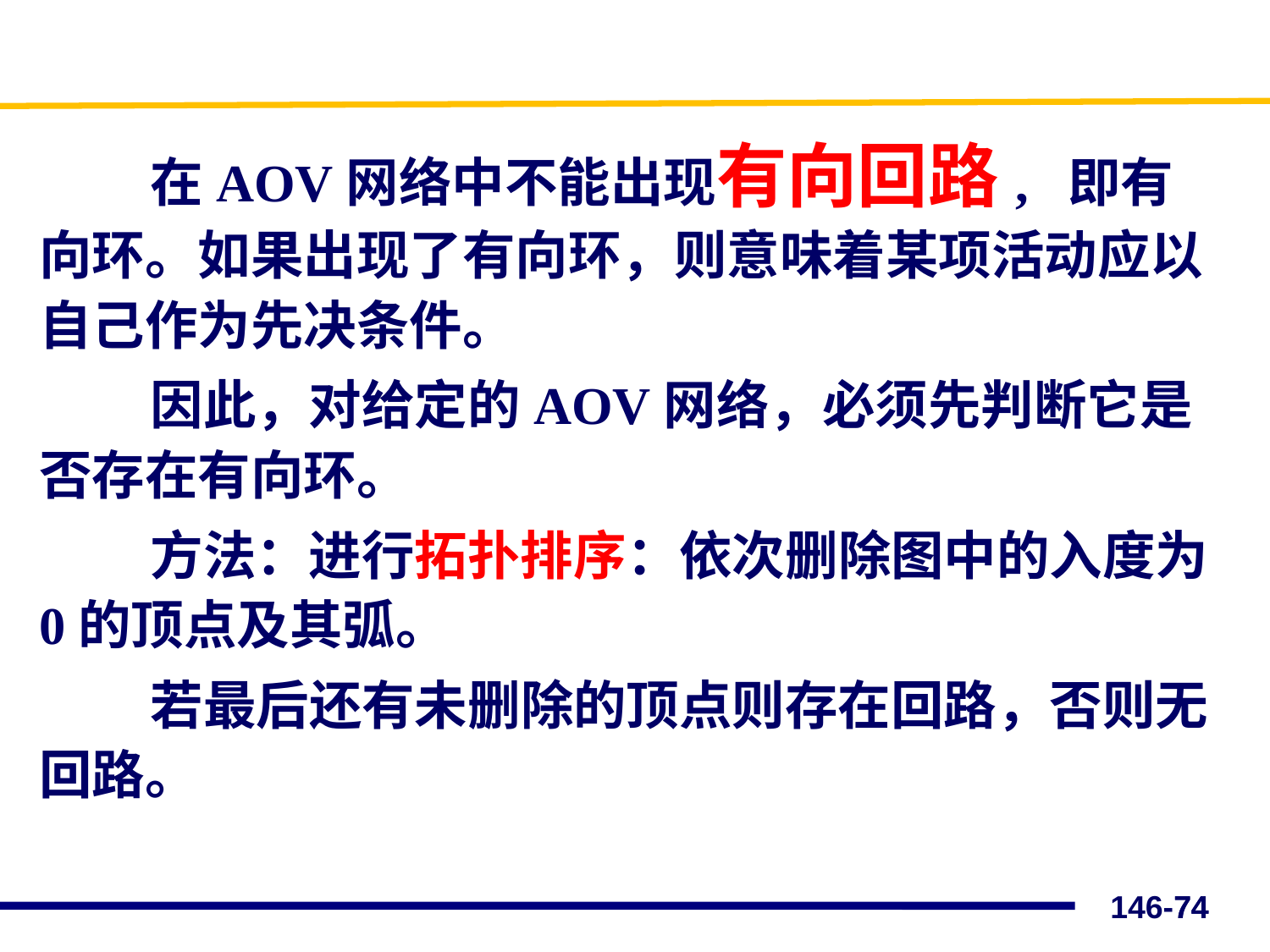

在AOV网络中不能出现有向回路,  即有向环。如果出现了有向环，则意味着某项活动应以自己作为先决条件。
因此，对给定的AOV网络，必须先判断它是否存在有向环。
方法：进行拓扑排序：依次删除图中的入度为0的顶点及其弧。
若最后还有未删除的顶点则存在回路，否则无回路。
74
146-74